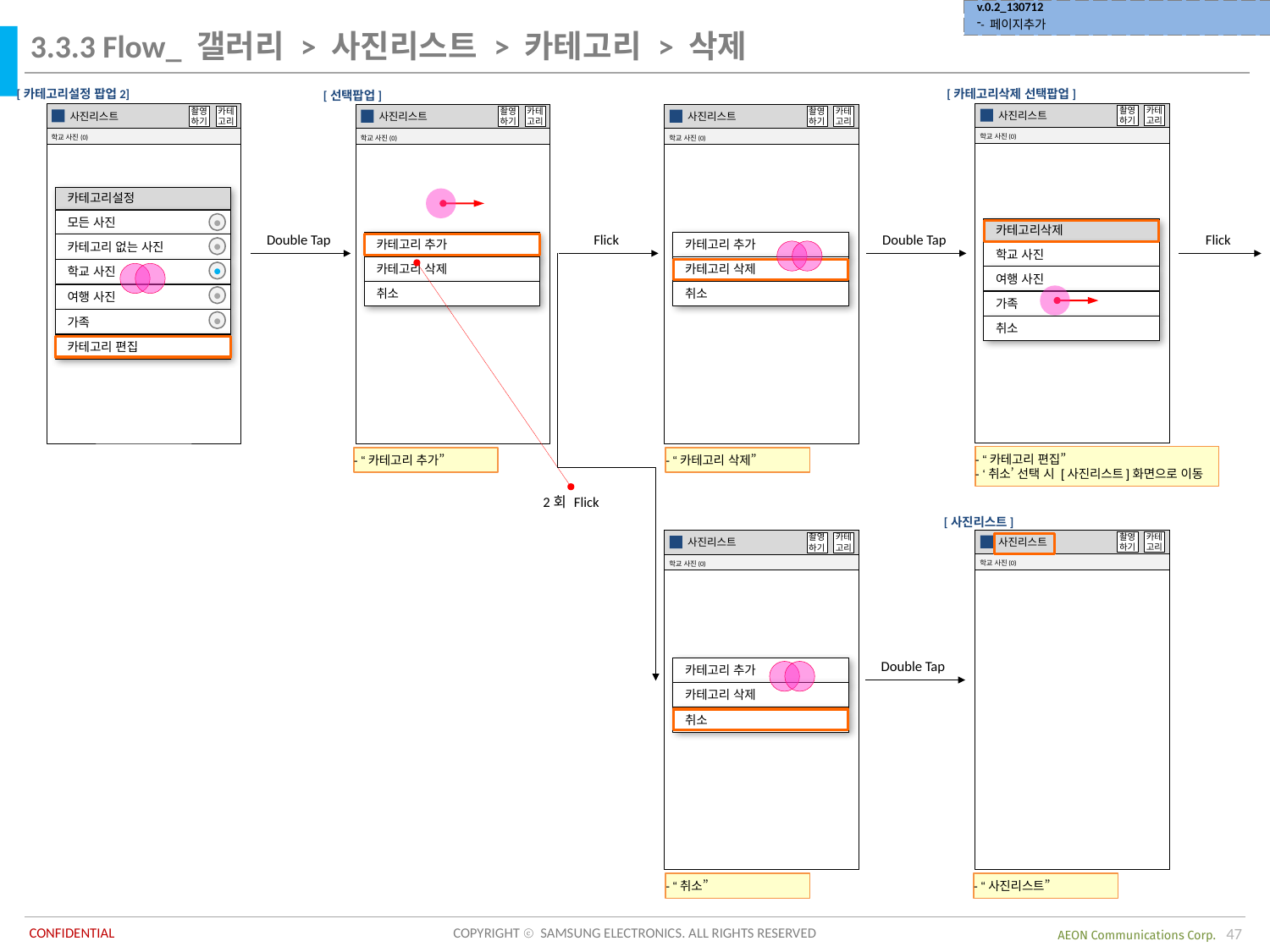

| v.0.2\_130712 - 페이지추가 |
| --- |
3.3.3 Flow_ 갤러리 > 사진리스트 > 카테고리 > 삭제
[카테고리설정 팝업2]
[카테고리삭제 선택팝업]
[선택팝업]

         사진리스트
촬영
하기
카테
고리

학교 사진(0)

         사진리스트
촬영
하기
카테
고리

학교 사진(0)

         사진리스트
촬영
하기
카테
고리

학교 사진(0)

         사진리스트
촬영
하기
카테
고리

학교 사진(0)
카테고리설정
모든 사진
카테고리 없는 사진
학교 사진
여행 사진
가족
카테고리 편집

●
카테고리삭제
학교 사진
여행 사진
가족
취소

Double Tap
Flick
Double Tap
Flick
카테고리 추가
카테고리 삭제
취소
카테고리 추가
카테고리 삭제
취소

●

●

●
●

- “카테고리 편집”
- ‘취소’ 선택 시 [사진리스트]화면으로 이동
- “카테고리 추가”
- “카테고리 삭제”
2회 Flick
[사진리스트]

         사진리스트
촬영
하기
카테
고리

학교 사진(0)

         사진리스트
촬영
하기
카테
고리

학교 사진(0)

Double Tap
카테고리 추가
카테고리 삭제
취소

- “취소”
- “사진리스트”
47